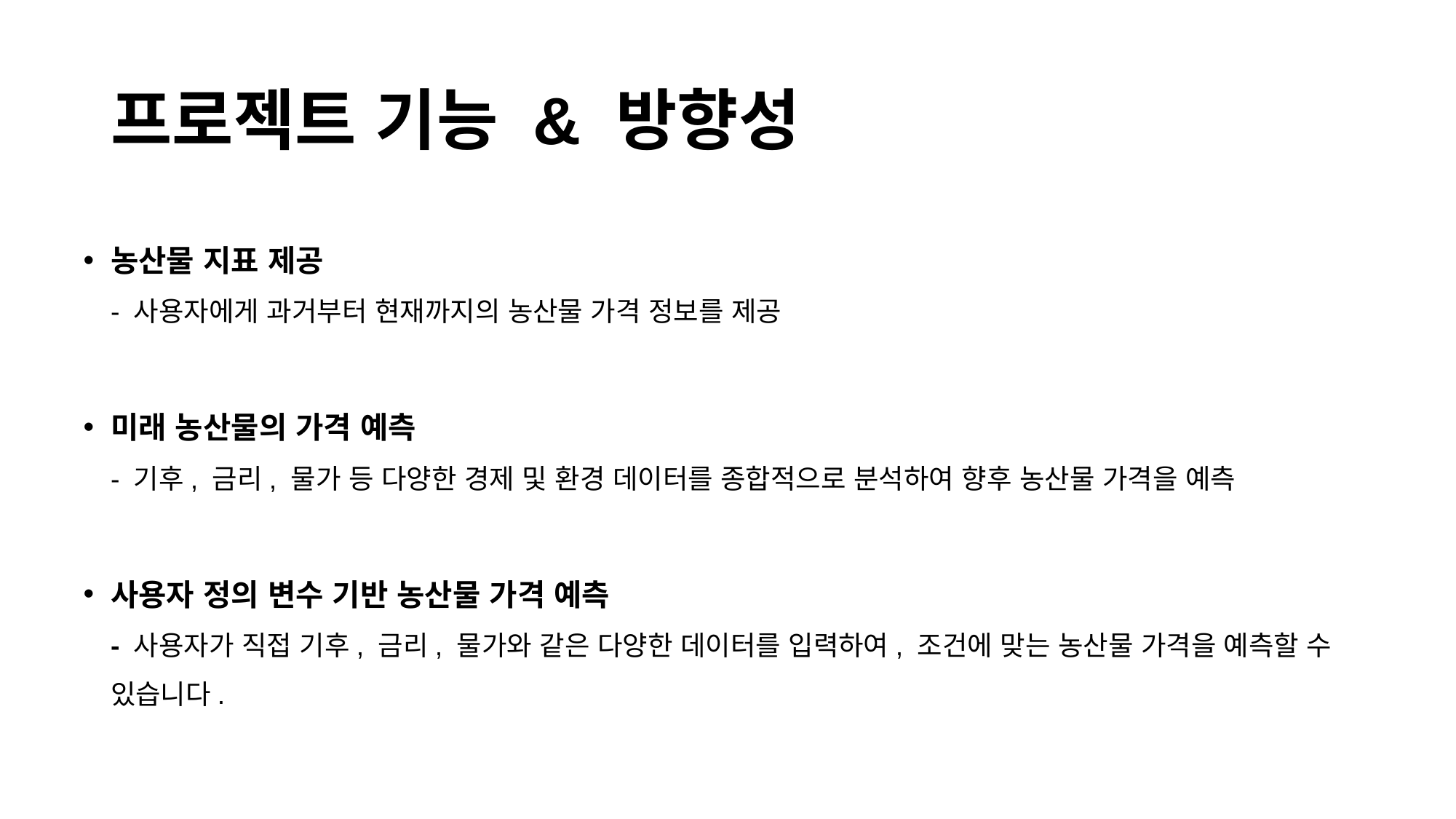

# 프로젝트 기능 & 방향성
농산물 지표 제공
- 사용자에게 과거부터 현재까지의 농산물 가격 정보를 제공

미래 농산물의 가격 예측
- 기후, 금리, 물가 등 다양한 경제 및 환경 데이터를 종합적으로 분석하여 향후 농산물 가격을 예측

사용자 정의 변수 기반 농산물 가격 예측
- 사용자가 직접 기후, 금리, 물가와 같은 다양한 데이터를 입력하여, 조건에 맞는 농산물 가격을 예측할 수 있습니다.